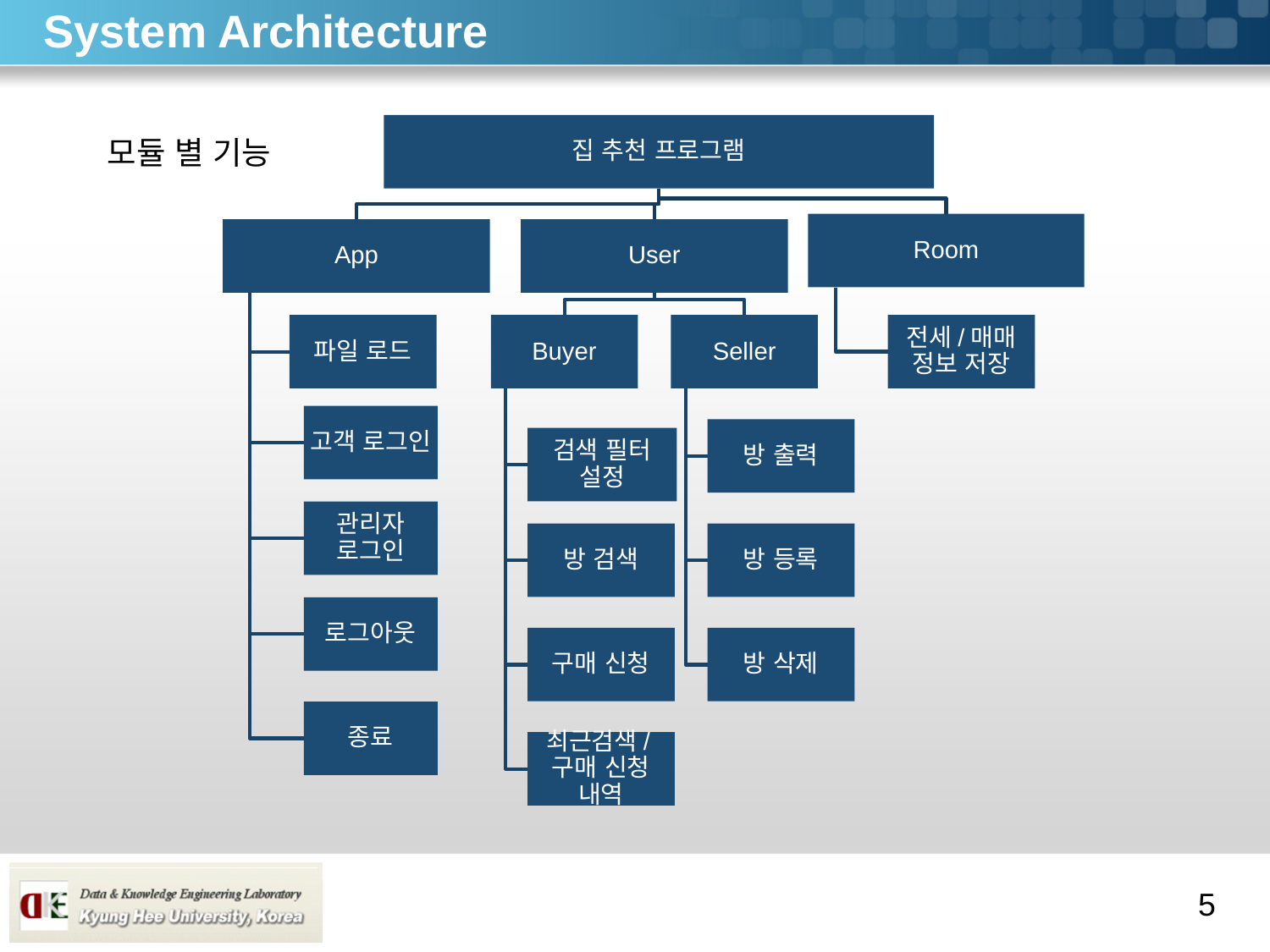

# System Architecture
집 추천 프로그램
App
파일 로드
고객 로그인
관리자 로그인
로그아웃
종료
User
Buyer
검색 필터 설정
방 검색
구매 신청
최근검색/구매 신청 내역
Seller
방 출력
방 등록
방 삭제
Room
전세/매매 정보 저장
모듈 별 기능